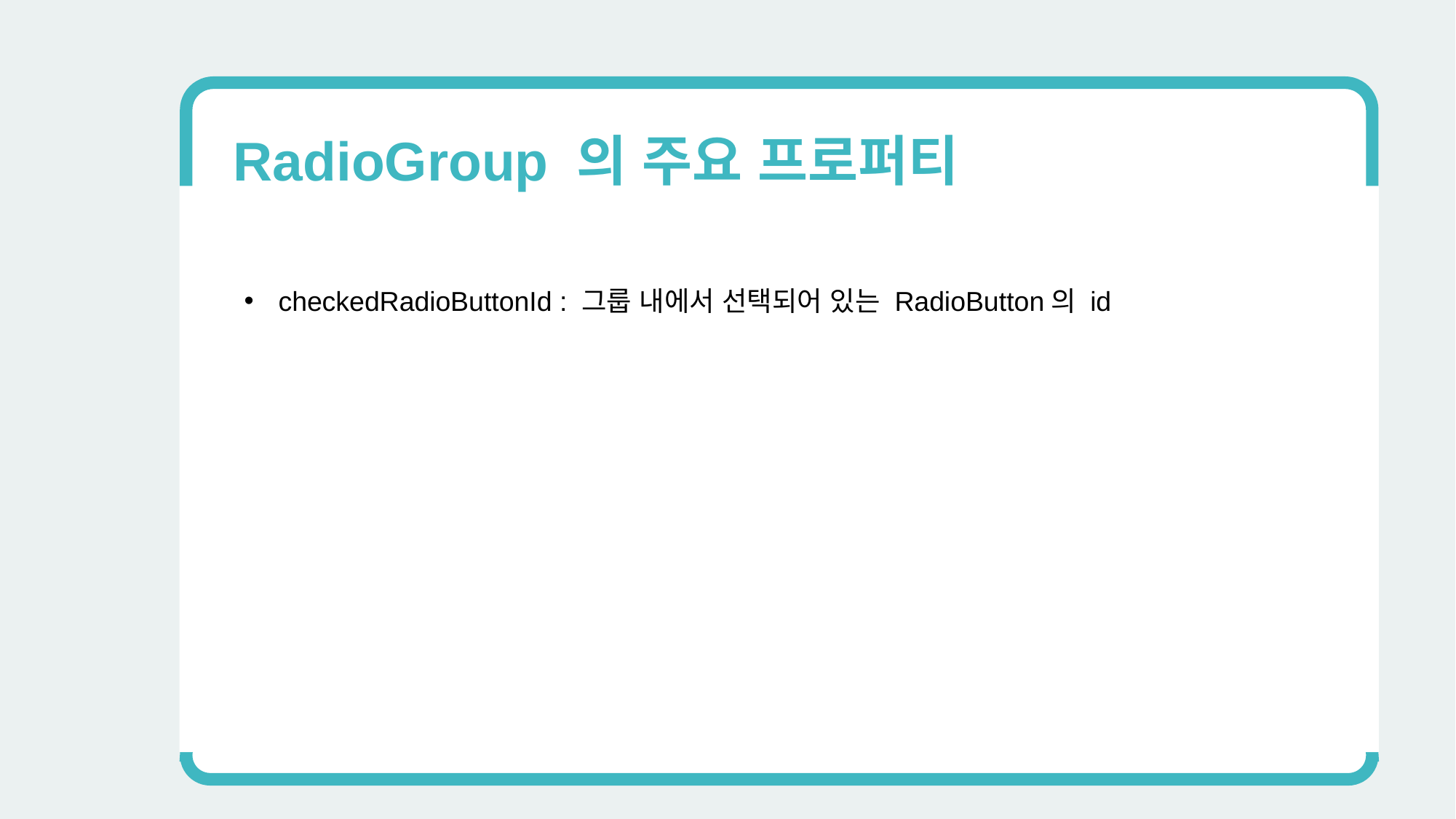

RadioGroup 의 주요 프로퍼티

checkedRadioButtonId : 그룹 내에서 선택되어 있는 RadioButton의 id